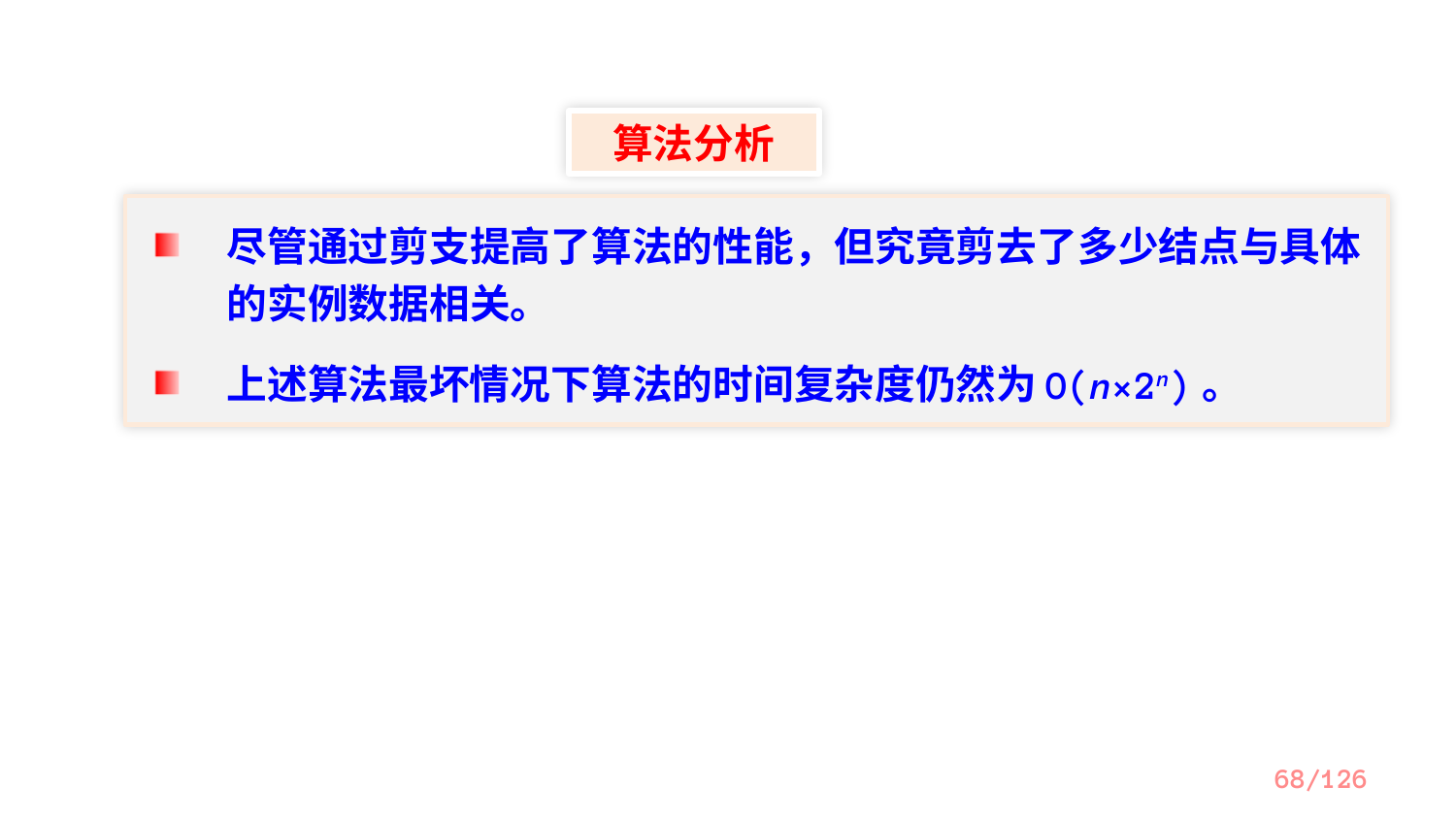

算法分析
尽管通过剪支提高了算法的性能，但究竟剪去了多少结点与具体的实例数据相关。
上述算法最坏情况下算法的时间复杂度仍然为O(n×2n)。
68/126